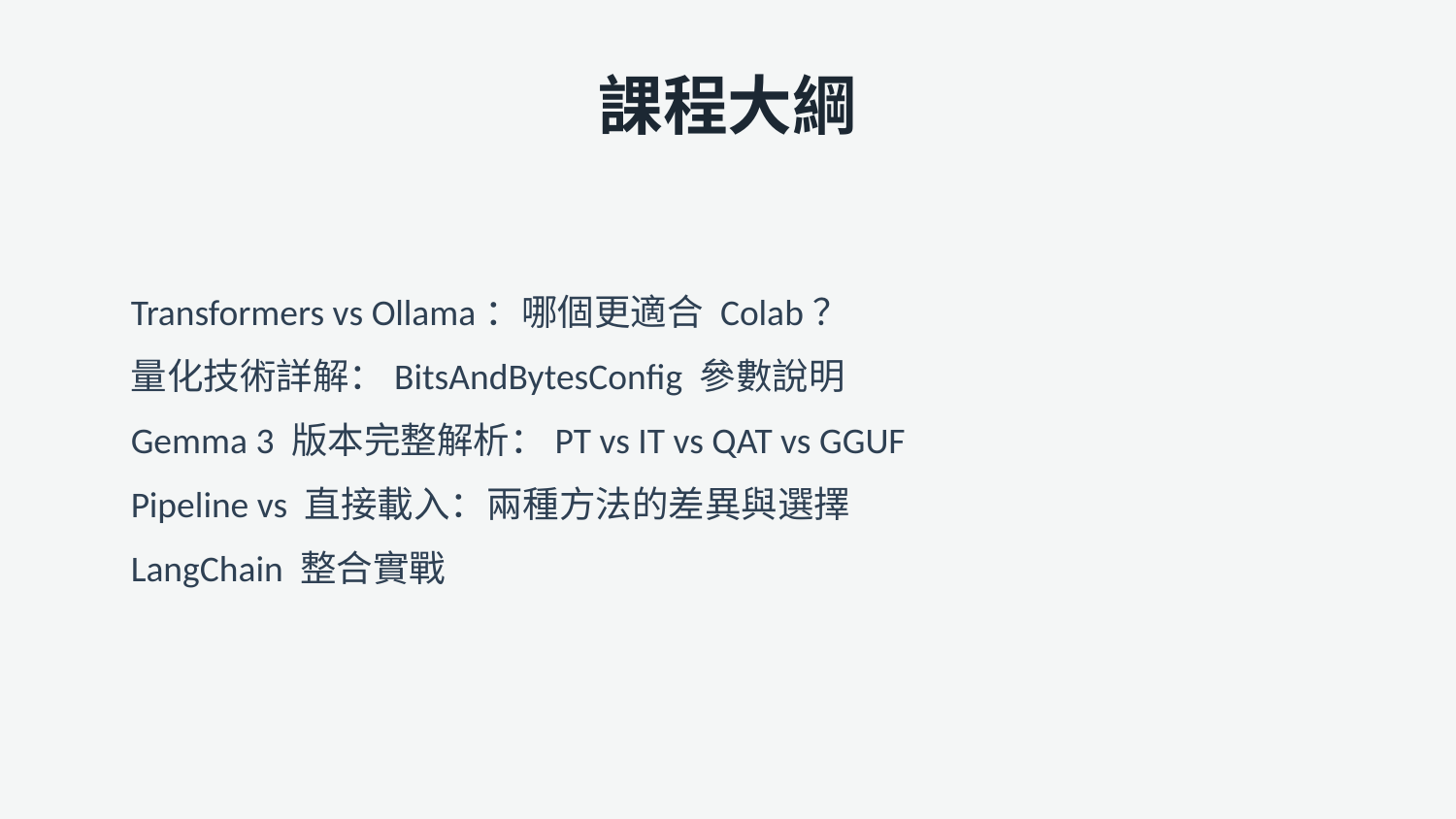

課程大綱

Transformers vs Ollama：哪個更適合 Colab？
量化技術詳解：BitsAndBytesConfig 參數說明
Gemma 3 版本完整解析：PT vs IT vs QAT vs GGUF
Pipeline vs 直接載入：兩種方法的差異與選擇
LangChain 整合實戰